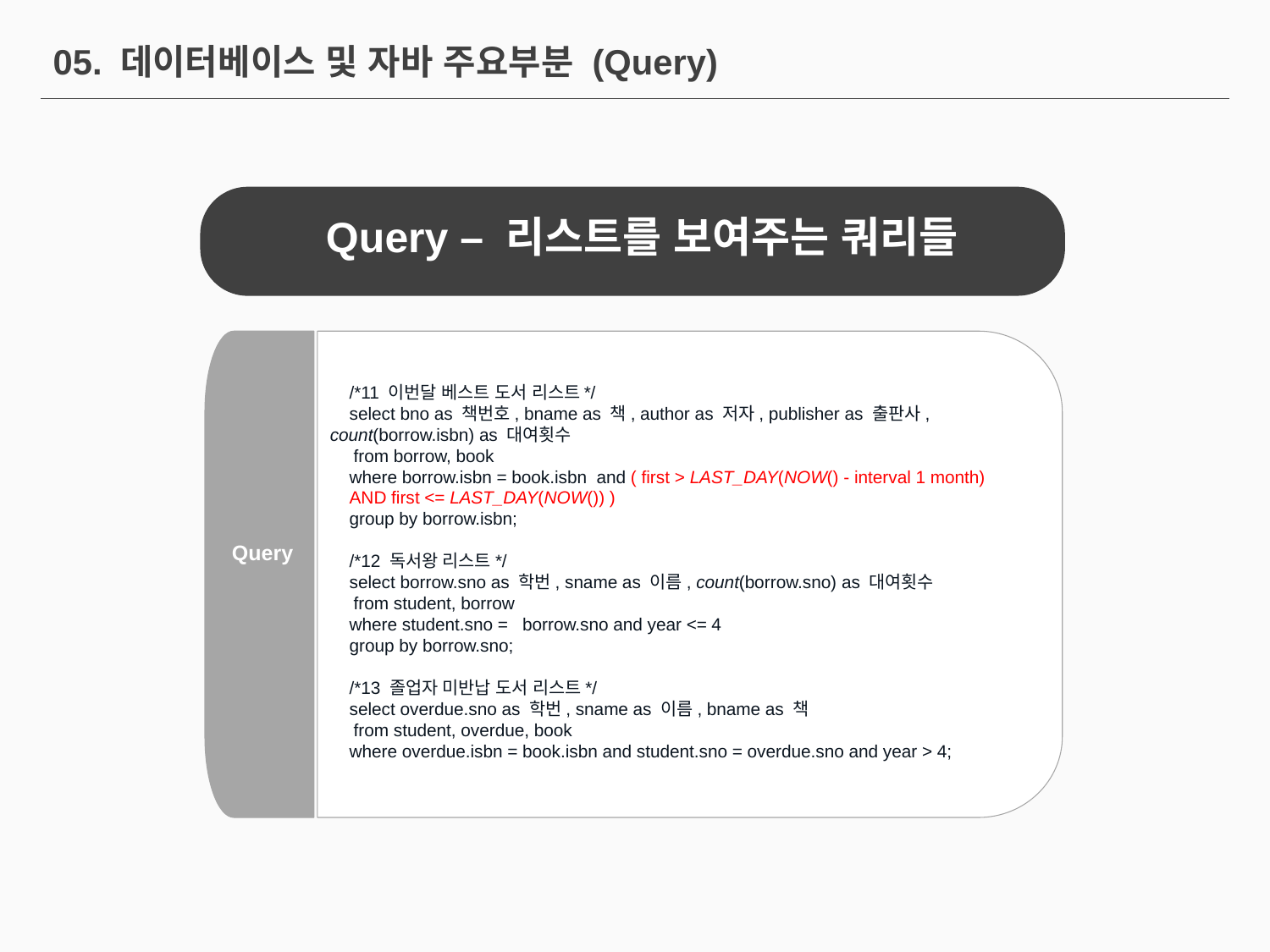

05. 데이터베이스 및 자바 주요부분 (Query)

Query – 리스트를 보여주는 쿼리들

    /*11 이번달 베스트 도서 리스트*/
    select bno as 책번호, bname as 책, author as 저자, publisher as 출판사,                count(borrow.isbn) as 대여횟수
    from borrow, book
    where borrow.isbn = book.isbn  and ( first > LAST_DAY(NOW() - interval 1 month)
    AND first <= LAST_DAY(NOW()) )
    group by borrow.isbn;
    /*12 독서왕 리스트*/
    select borrow.sno as 학번, sname as 이름, count(borrow.sno) as 대여횟수
    from student, borrow
    where student.sno =   borrow.sno and year <= 4
    group by borrow.sno;

    /*13 졸업자 미반납 도서 리스트*/
    select overdue.sno as 학번, sname as 이름, bname as 책
    from student, overdue, book
    where overdue.isbn = book.isbn and student.sno = overdue.sno and year > 4;

Query